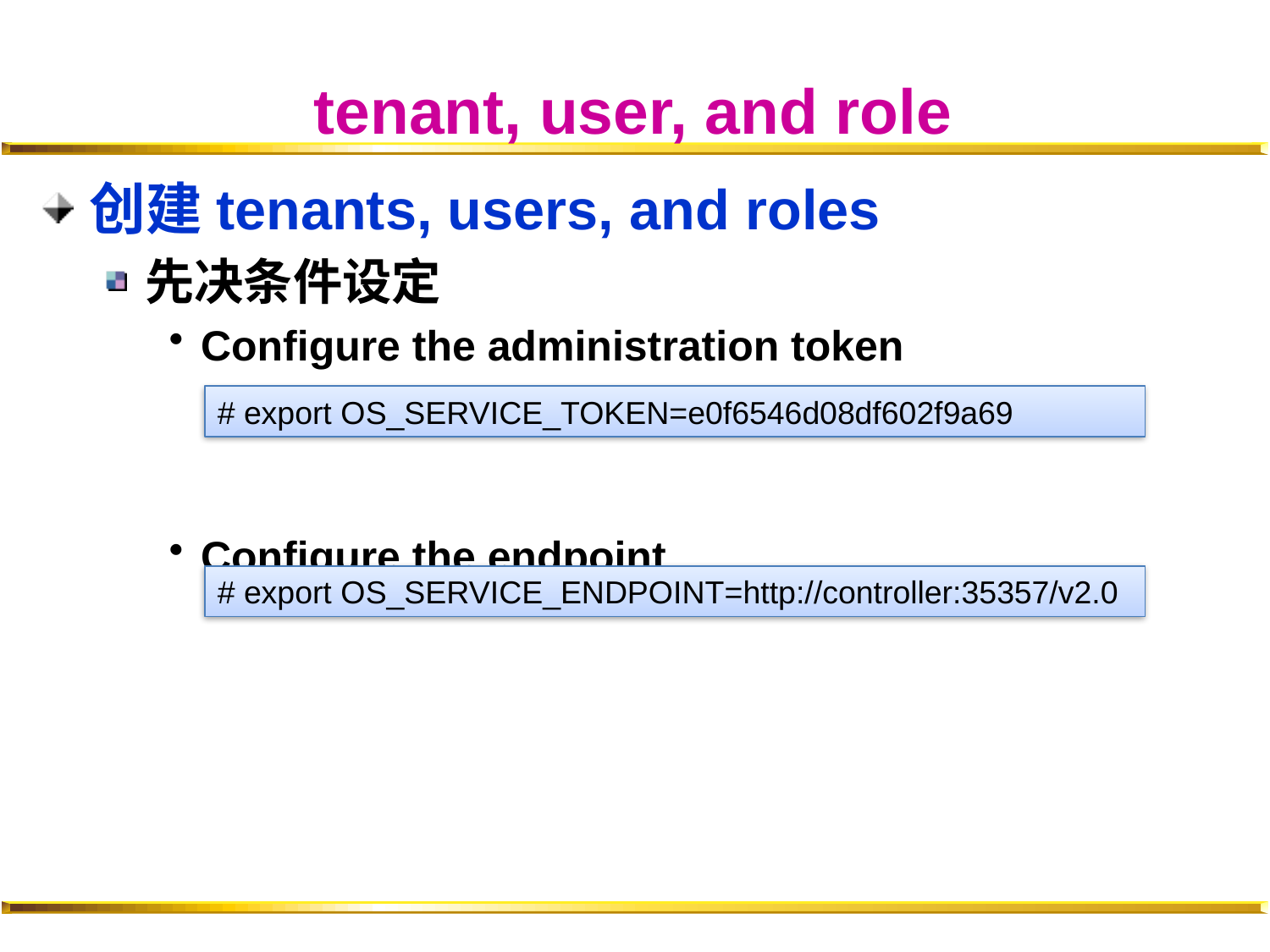

# tenant, user, and role
创建tenants, users, and roles
先决条件设定
Configure the administration token

Configure the endpoint
# export OS_SERVICE_TOKEN=e0f6546d08df602f9a69
# export OS_SERVICE_ENDPOINT=http://controller:35357/v2.0